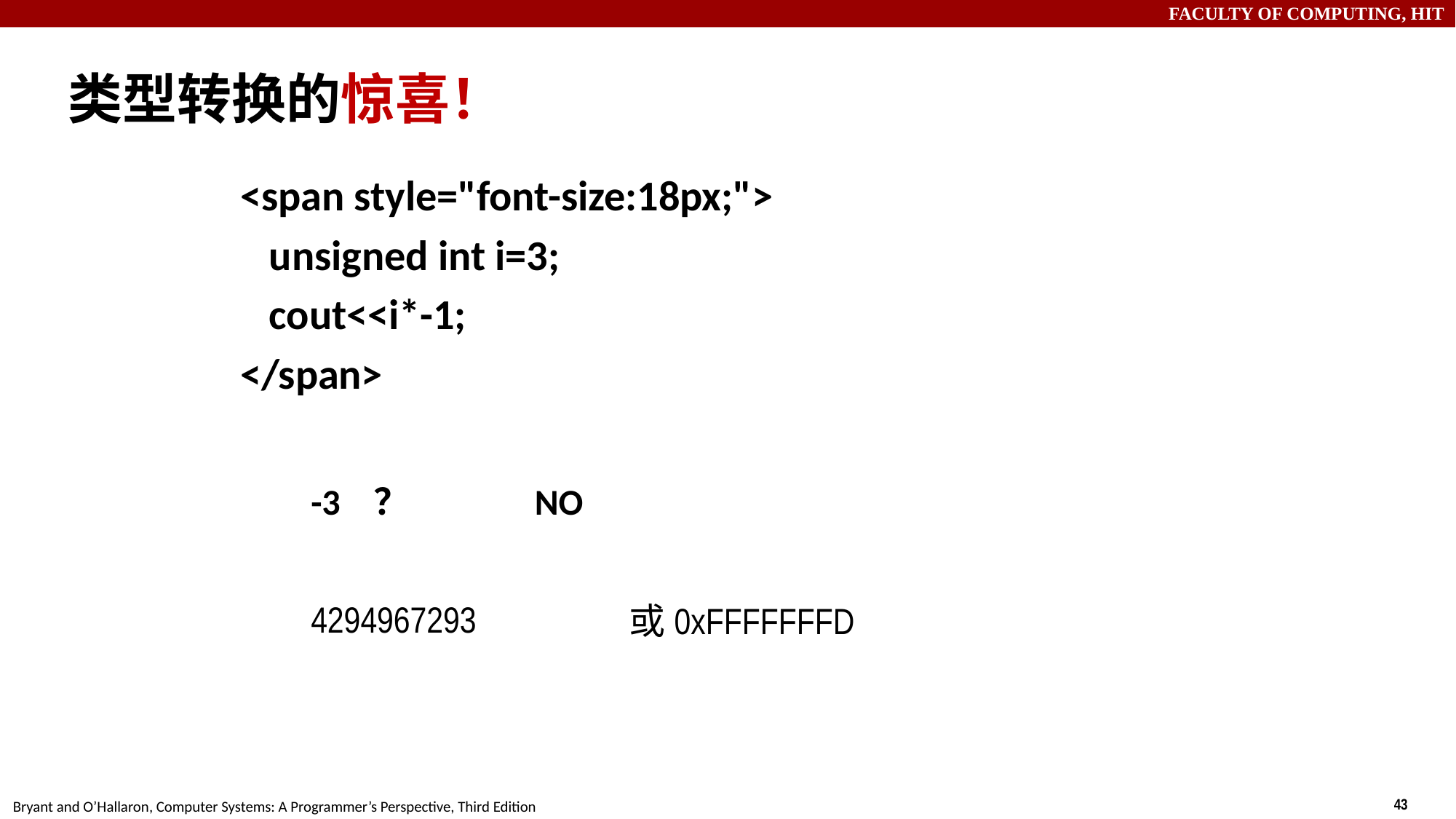

# 类型转换的惊喜！
<span style="font-size:18px;">
   unsigned int i=3;
   cout<<i*-1;
</span>
-3   ？
NO
4294967293
或0xFFFFFFFD